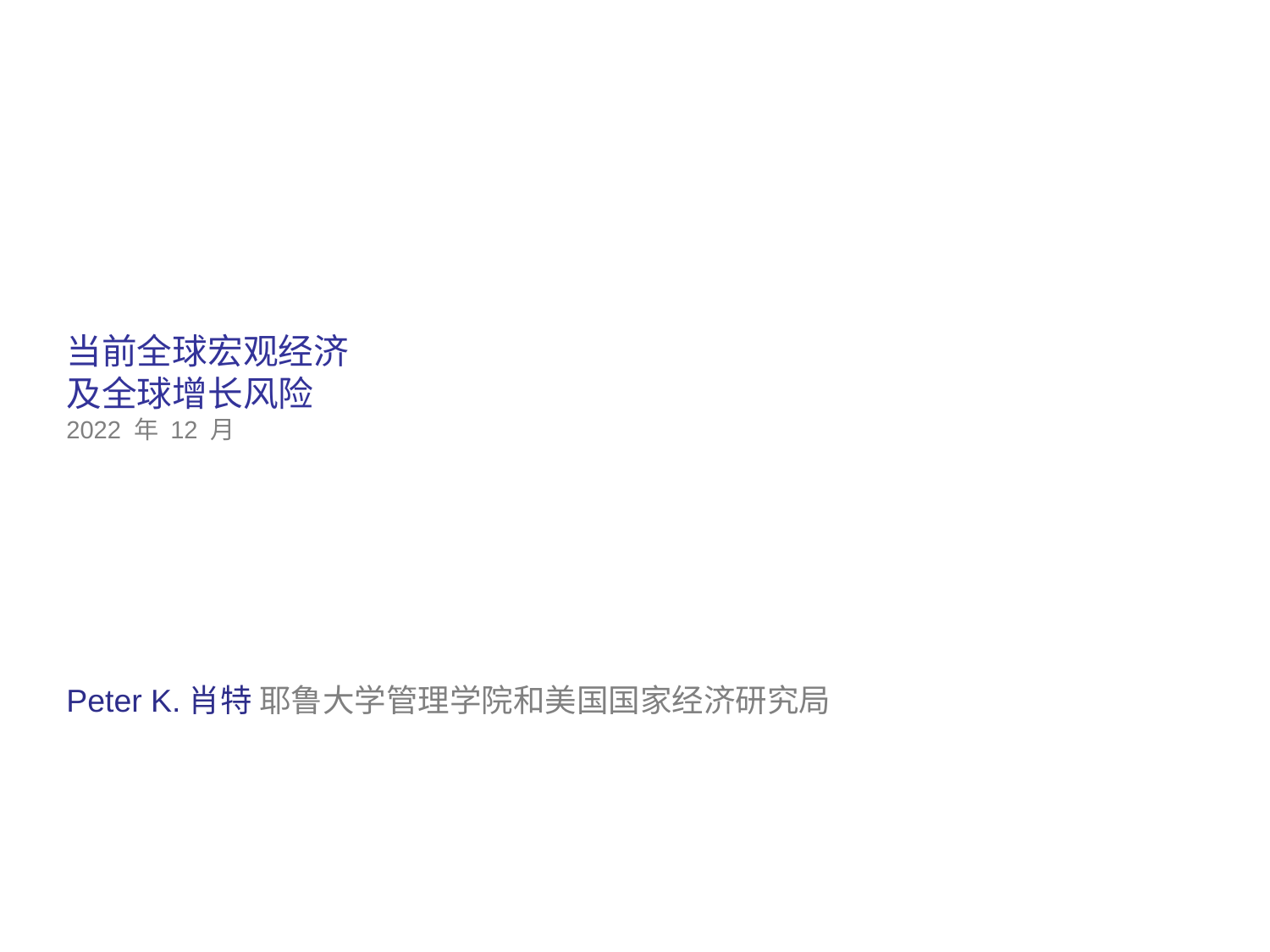

# 当前全球宏观经济 及全球增长风险 2022 年 12 月 Peter K.肖特 耶鲁大学管理学院和美国国家经济研究局